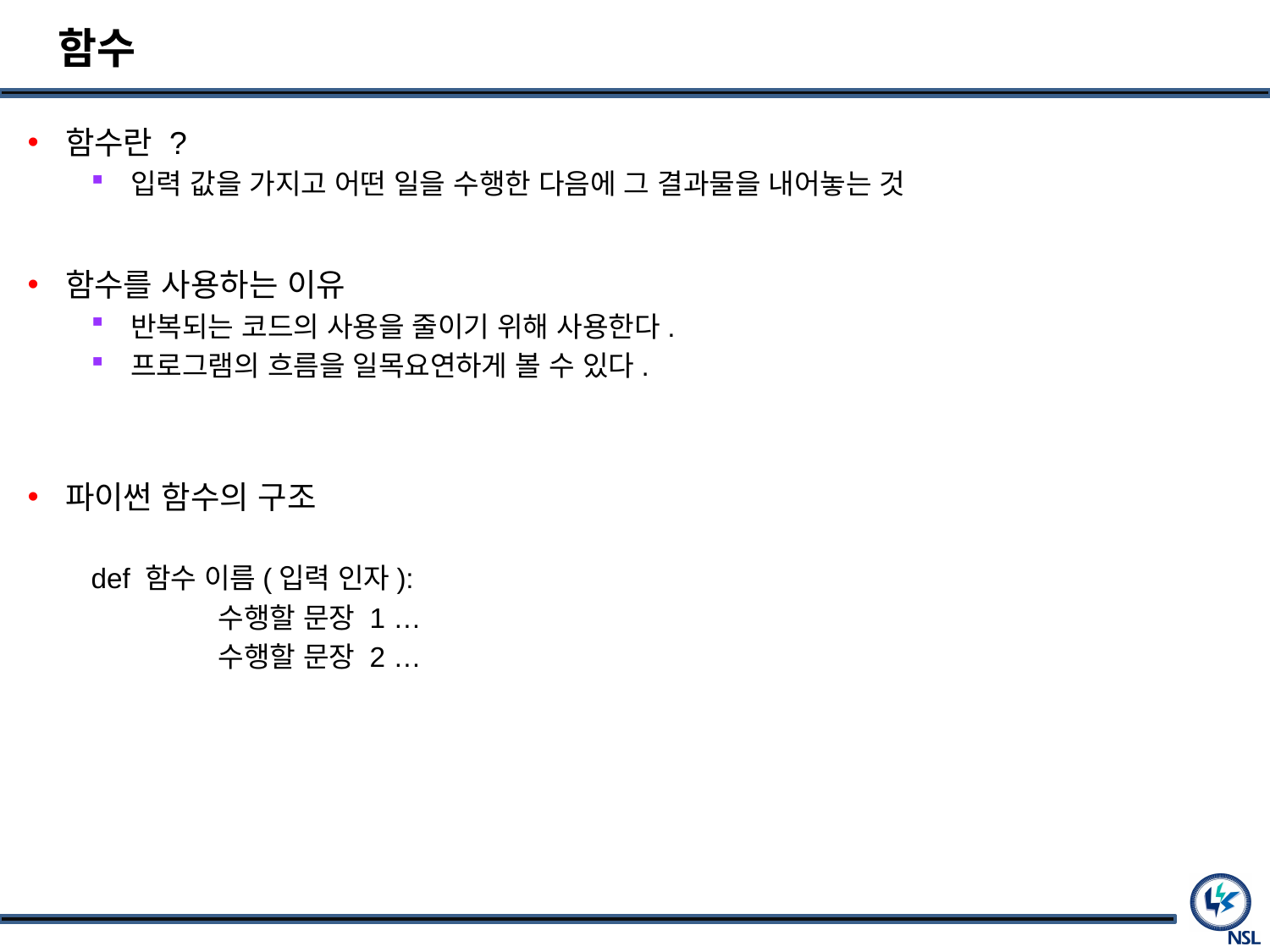

# 함수
함수란 ?
입력 값을 가지고 어떤 일을 수행한 다음에 그 결과물을 내어놓는 것

함수를 사용하는 이유
반복되는 코드의 사용을 줄이기 위해 사용한다.
프로그램의 흐름을 일목요연하게 볼 수 있다.

파이썬 함수의 구조

def 함수 이름(입력 인자):
	수행할 문장 1 …
	수행할 문장 2 …